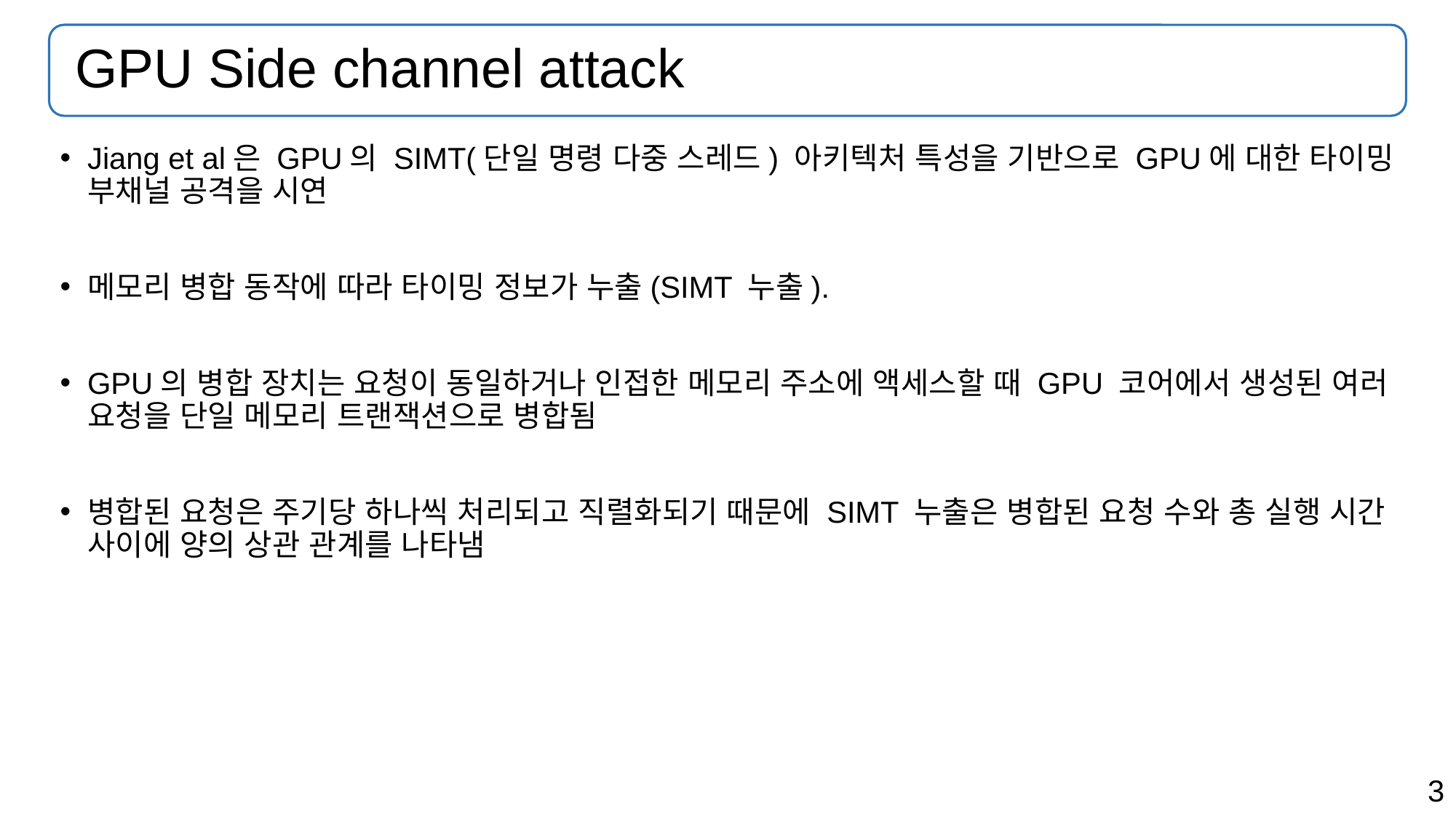

# GPU Side channel attack
Jiang et al은 GPU의 SIMT(단일 명령 다중 스레드) 아키텍처 특성을 기반으로 GPU에 대한 타이밍 부채널 공격을 시연

메모리 병합 동작에 따라 타이밍 정보가 누출(SIMT 누출).

GPU의 병합 장치는 요청이 동일하거나 인접한 메모리 주소에 액세스할 때 GPU 코어에서 생성된 여러 요청을 단일 메모리 트랜잭션으로 병합됨

병합된 요청은 주기당 하나씩 처리되고 직렬화되기 때문에 SIMT 누출은 병합된 요청 수와 총 실행 시간 사이에 양의 상관 관계를 나타냄